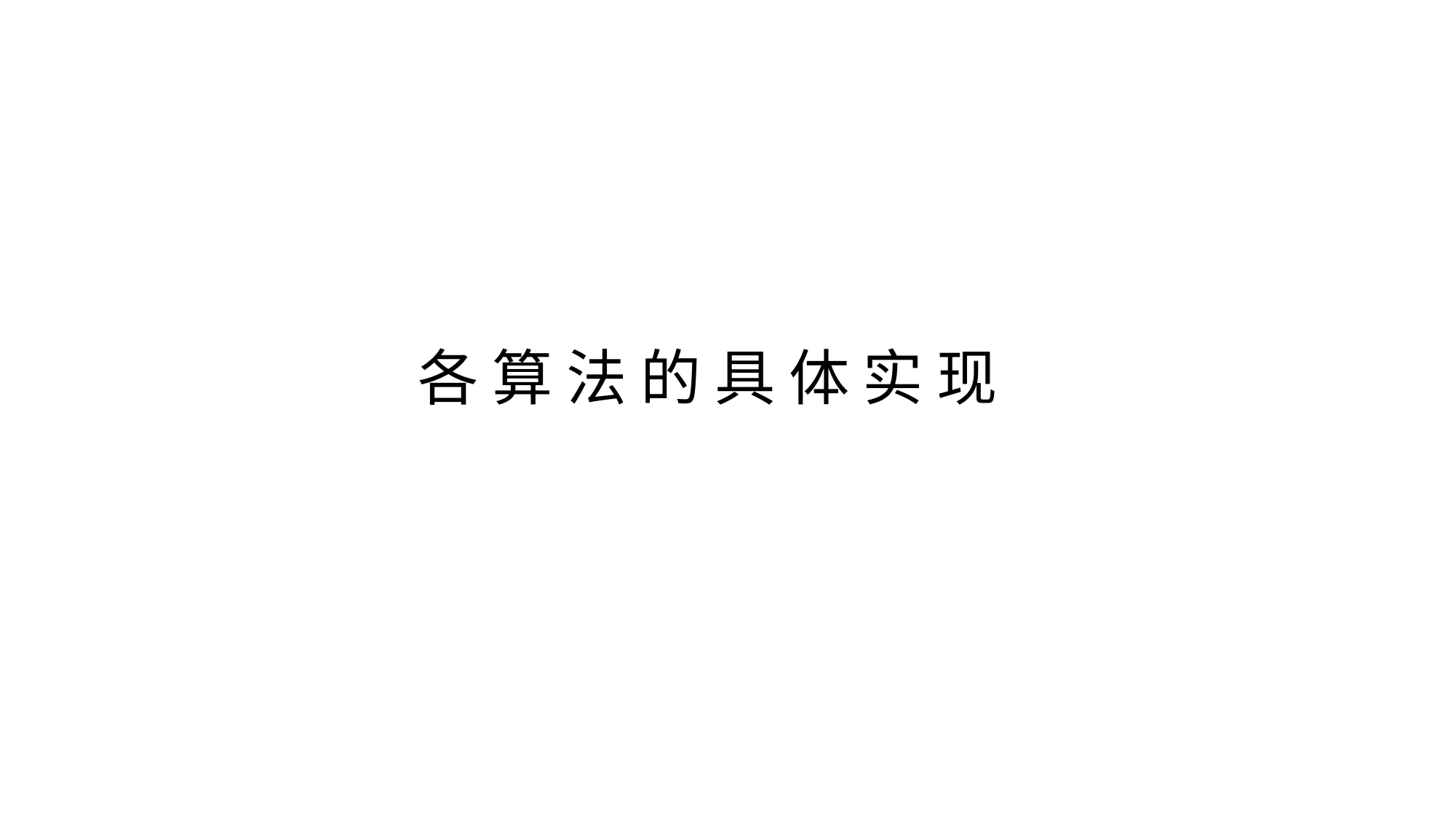

各 算 法 的 具 体 实 现